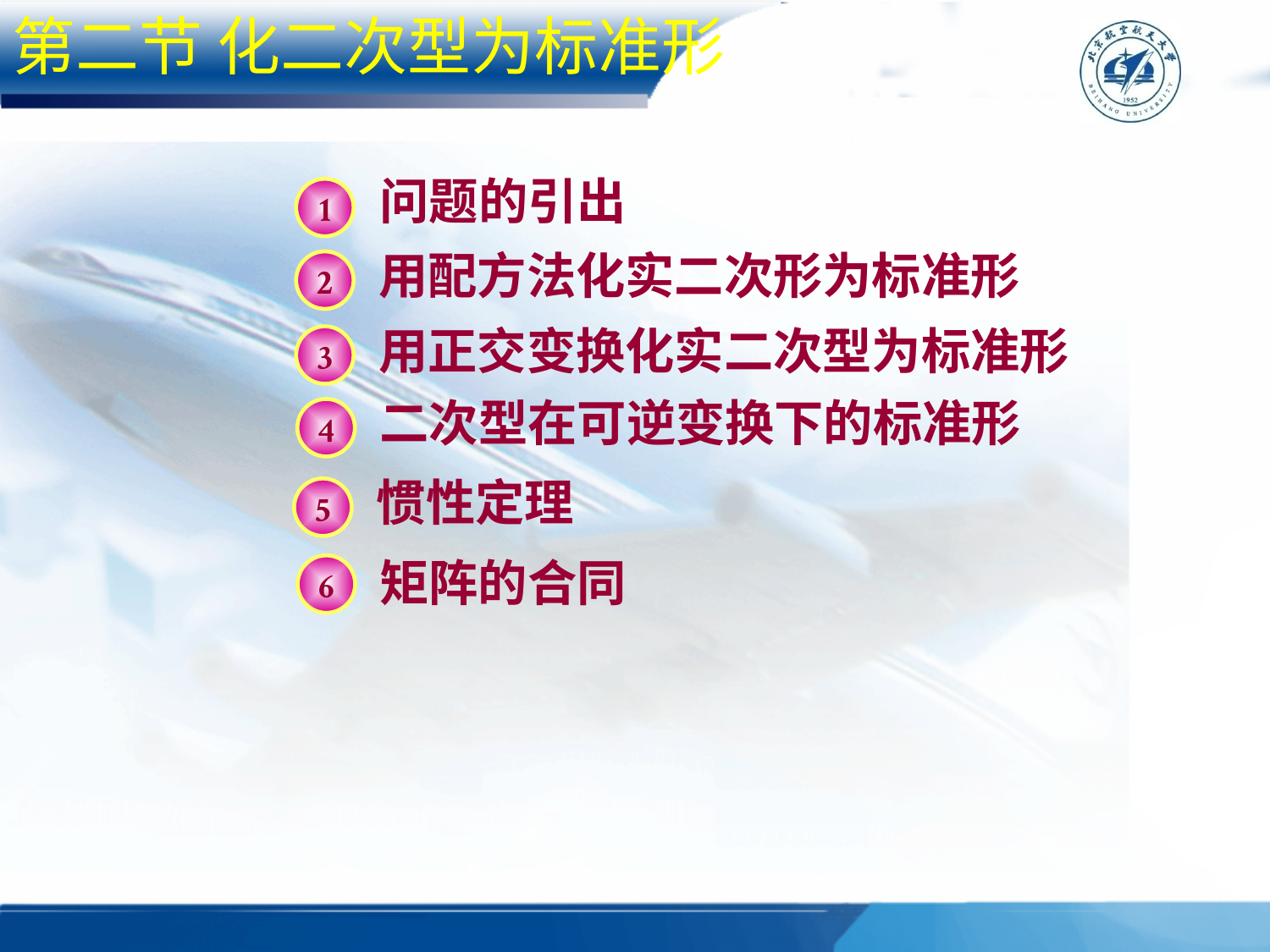

第二节 化二次型为标准形
问题的引出
1
用配方法化实二次形为标准形
2
用正交变换化实二次型为标准形
3
二次型在可逆变换下的标准形
4
惯性定理
5
矩阵的合同
6